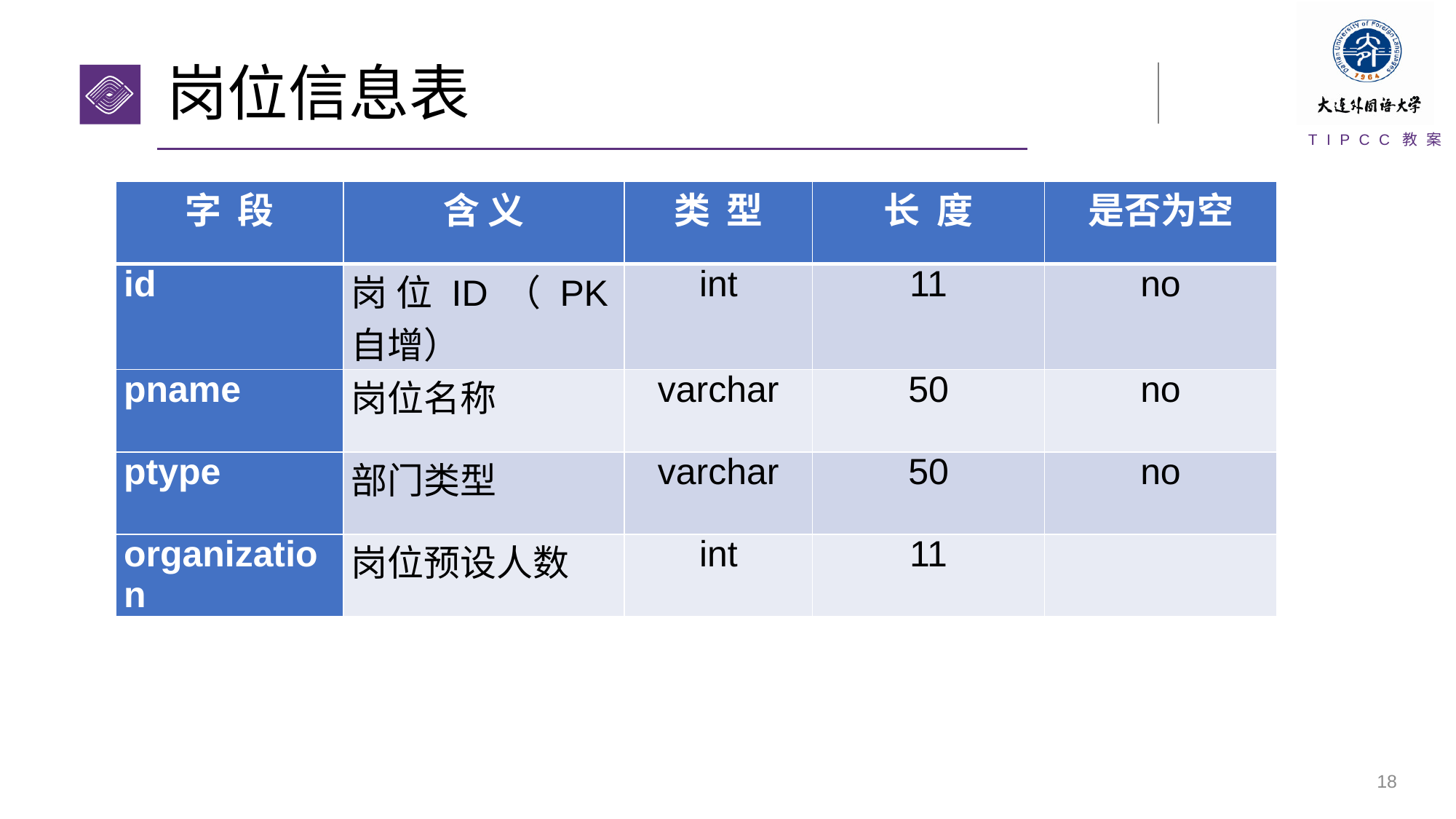

# 岗位信息表
| 字 段 | 含 义 | 类 型 | 长 度 | 是否为空 |
| --- | --- | --- | --- | --- |
| id | 岗位ID（PK自增） | int | 11 | no |
| pname | 岗位名称 | varchar | 50 | no |
| ptype | 部门类型 | varchar | 50 | no |
| organization | 岗位预设人数 | int | 11 |  |
18